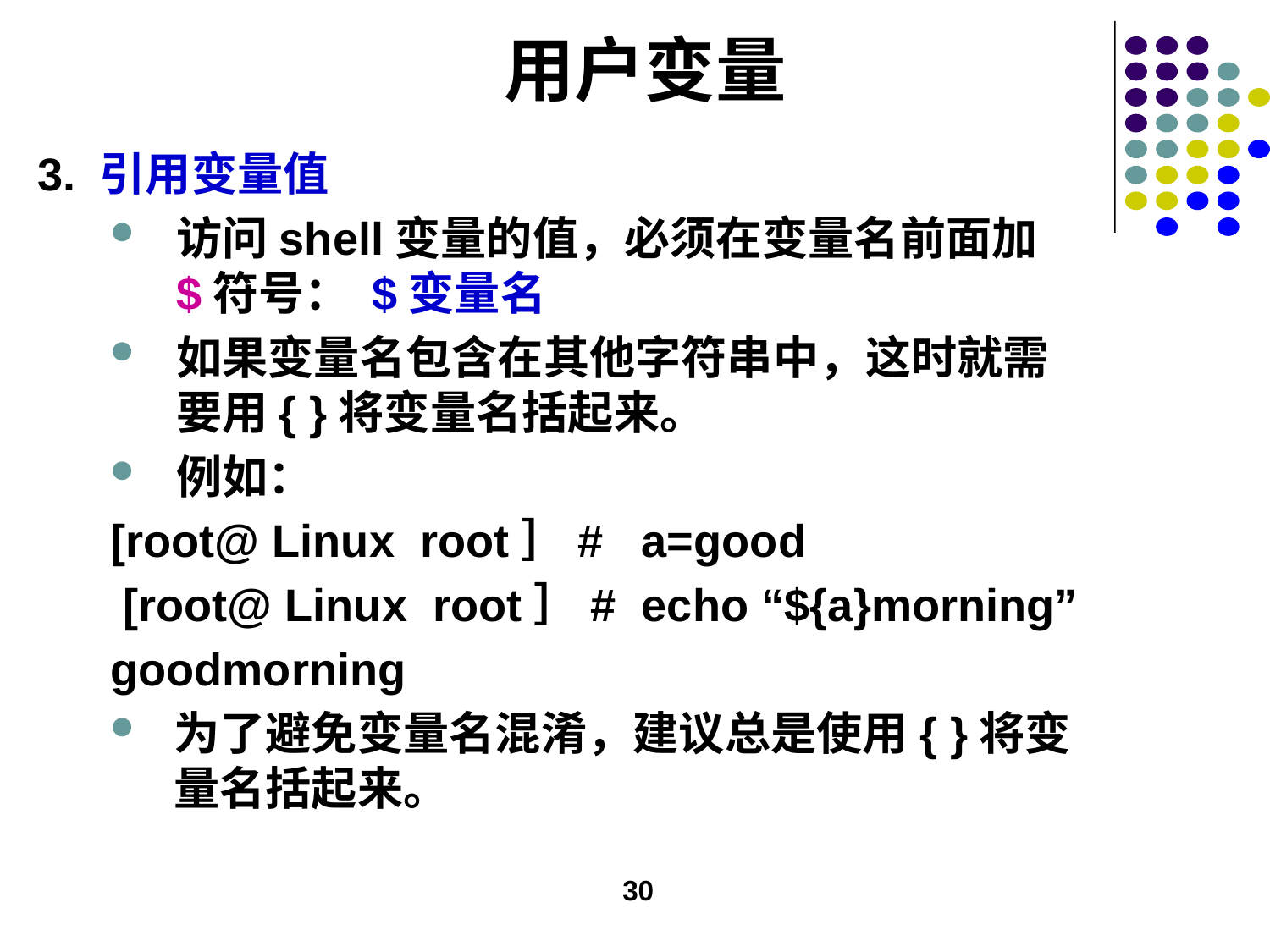

# 用户变量
3. 引用变量值
访问shell变量的值，必须在变量名前面加$符号： $变量名
如果变量名包含在其他字符串中，这时就需要用{ }将变量名括起来。
例如：
[root@ Linux  root］#   a=good
 [root@ Linux  root］#  echo “${a}morning”
goodmorning
为了避免变量名混淆，建议总是使用{ }将变量名括起来。

30